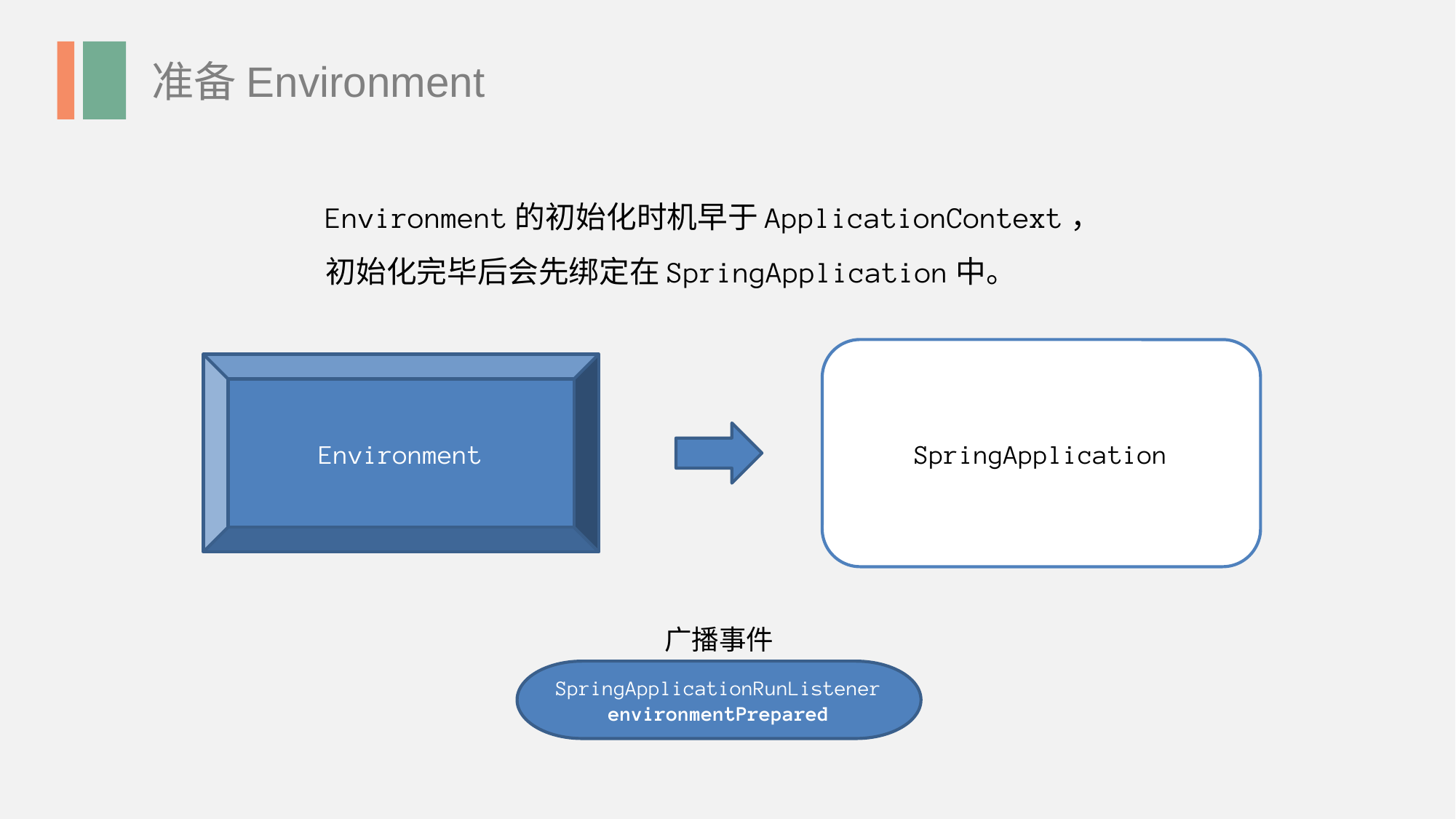

准备Environment
Environment的初始化时机早于ApplicationContext，
初始化完毕后会先绑定在SpringApplication中。
SpringApplication
Environment

广播事件
SpringApplicationRunListener
environmentPrepared